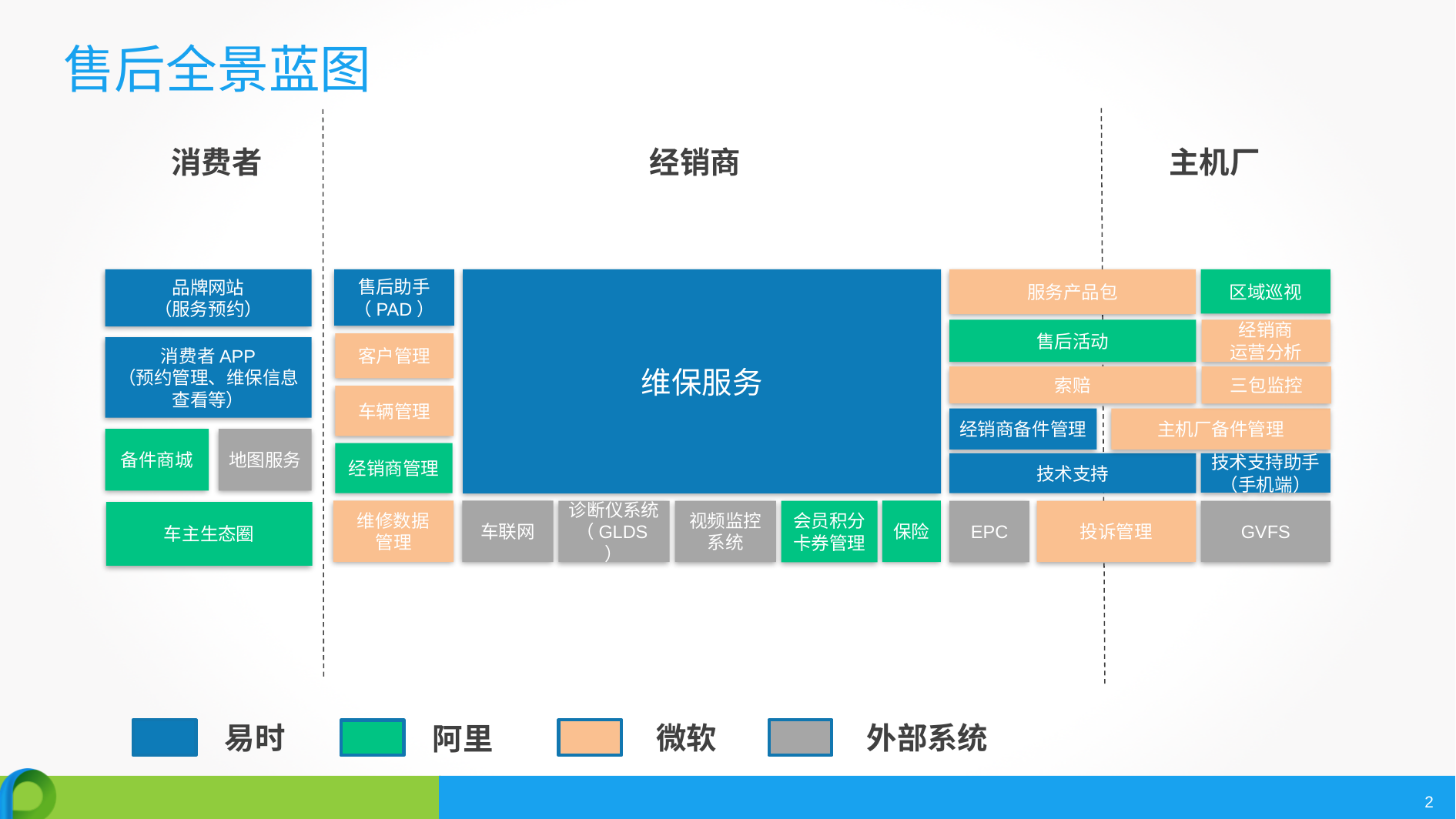

# 售后全景蓝图
经销商
主机厂
消费者
服务产品包
区域巡视
维保服务
品牌网站
（服务预约）
售后助手（PAD）
售后活动
经销商
运营分析
客户管理
消费者APP
（预约管理、维保信息查看等）
索赔
三包监控
车辆管理
主机厂备件管理
经销商备件管理
备件商城
地图服务
经销商管理
技术支持
技术支持助手
（手机端）
车联网
维修数据
管理
保险
诊断仪系统
（GLDS）
视频监控系统
会员积分卡券管理
EPC
投诉管理
GVFS
车主生态圈
易时
微软
外部系统
阿里